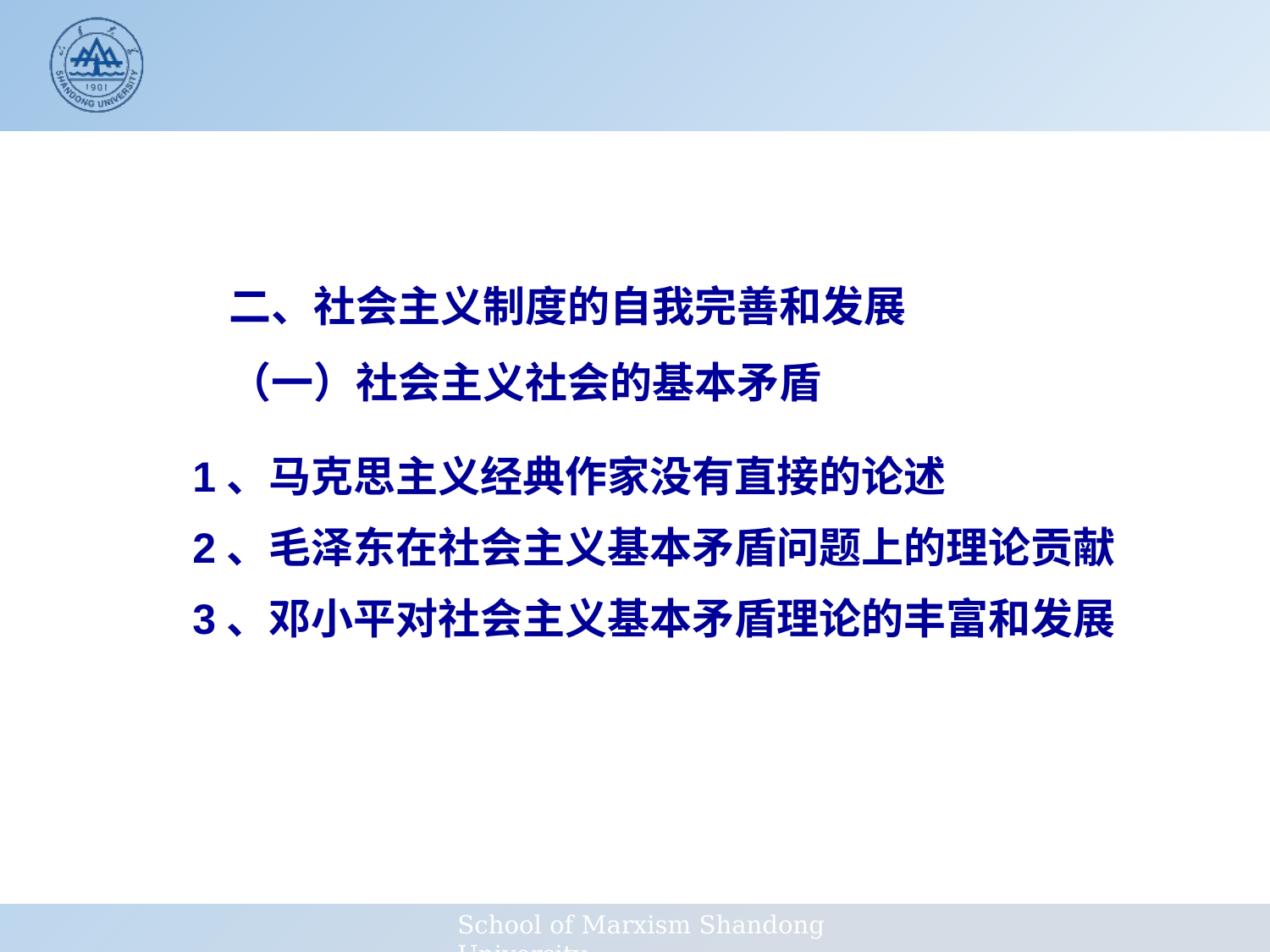

二、社会主义制度的自我完善和发展
（一）社会主义社会的基本矛盾

1、马克思主义经典作家没有直接的论述
2、毛泽东在社会主义基本矛盾问题上的理论贡献
3、邓小平对社会主义基本矛盾理论的丰富和发展